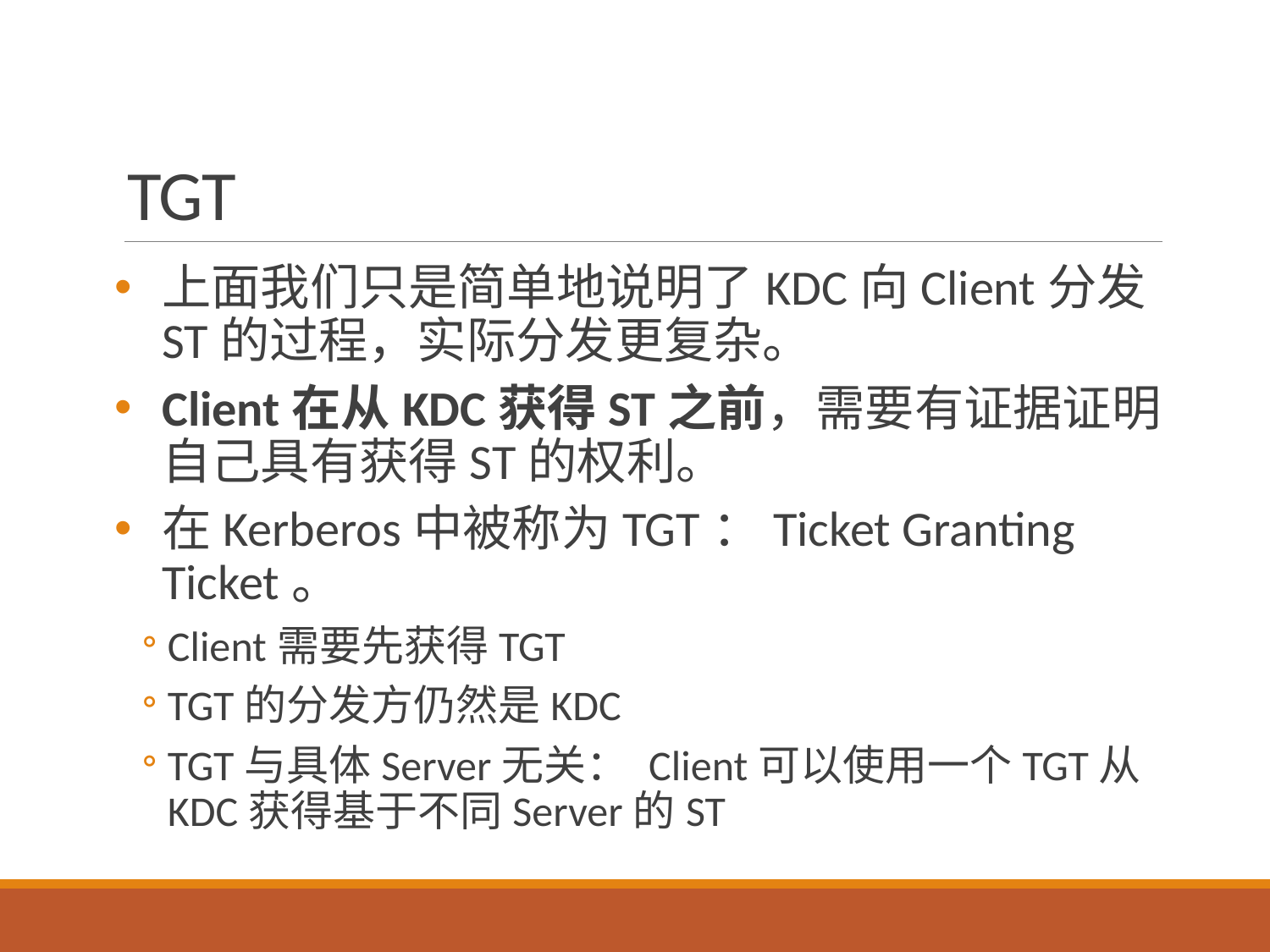

# TGT
上面我们只是简单地说明了KDC向Client分发ST的过程，实际分发更复杂。
Client在从KDC获得ST之前，需要有证据证明自己具有获得ST的权利。
在Kerberos中被称为TGT：Ticket Granting Ticket。
Client需要先获得TGT
TGT的分发方仍然是KDC
TGT与具体Server无关： Client可以使用一个TGT从KDC获得基于不同Server的ST